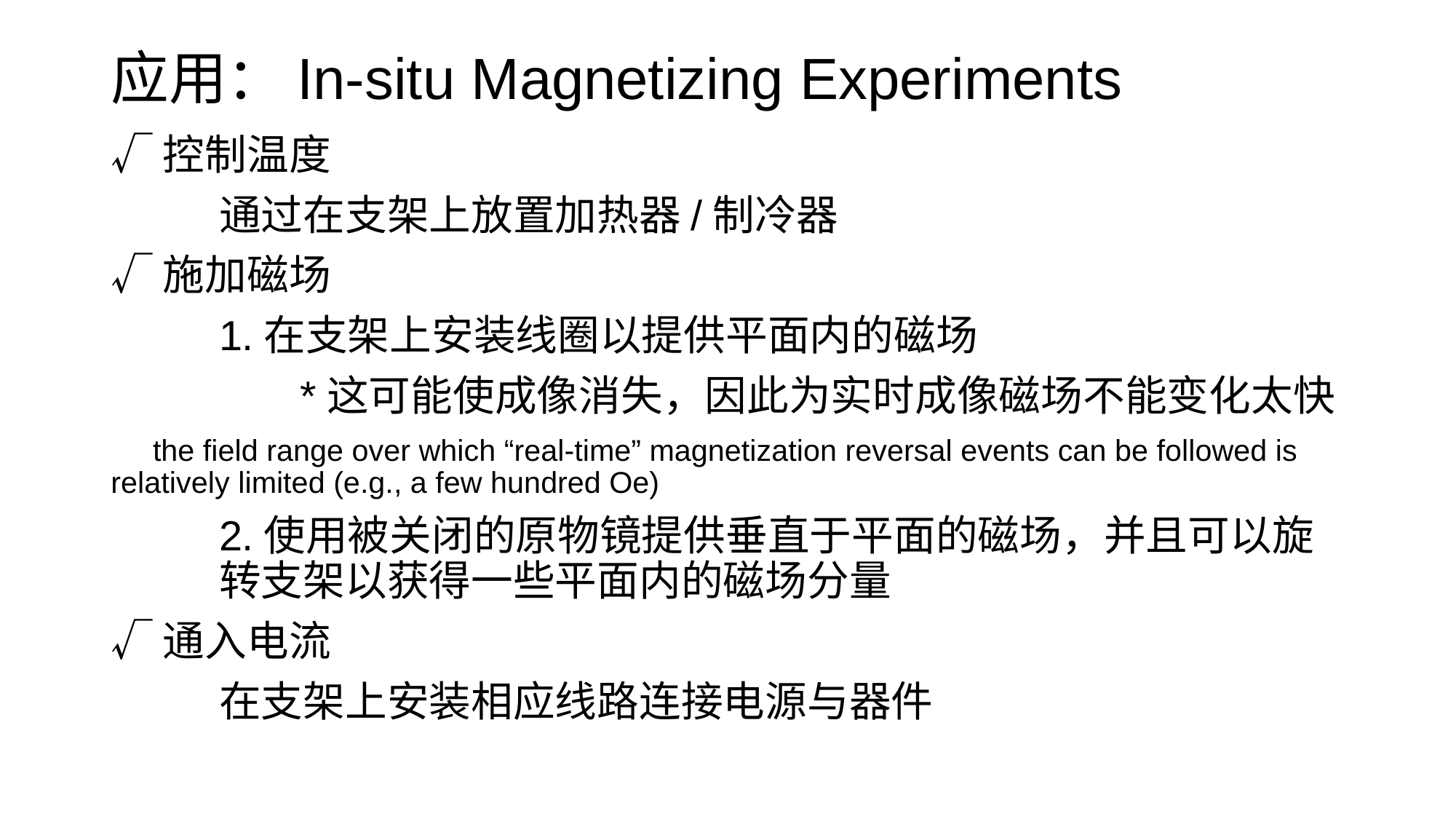

# 应用：In-situ Magnetizing Experiments
√控制温度
	通过在支架上放置加热器/制冷器
√施加磁场
	1.在支架上安装线圈以提供平面内的磁场
	       *这可能使成像消失，因此为实时成像磁场不能变化太快
     the field range over which “real-time” magnetization reversal events can be followed is relatively limited (e.g., a few hundred Oe)
	2.使用被关闭的原物镜提供垂直于平面的磁场，并且可以旋    	转支架以获得一些平面内的磁场分量
√通入电流
	在支架上安装相应线路连接电源与器件